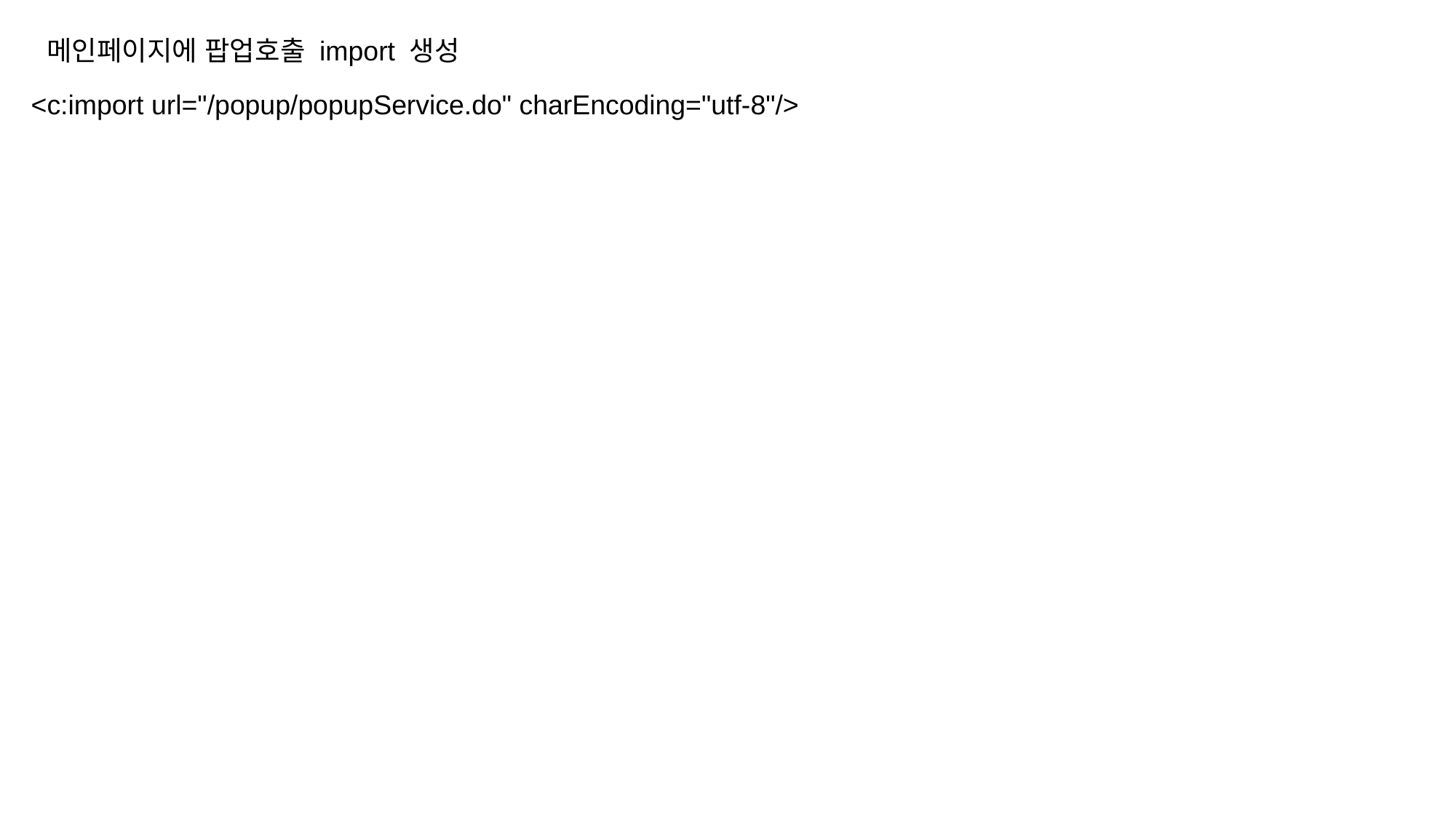

메인페이지에 팝업호출 import 생성
<c:import url="/popup/popupService.do" charEncoding="utf-8"/>